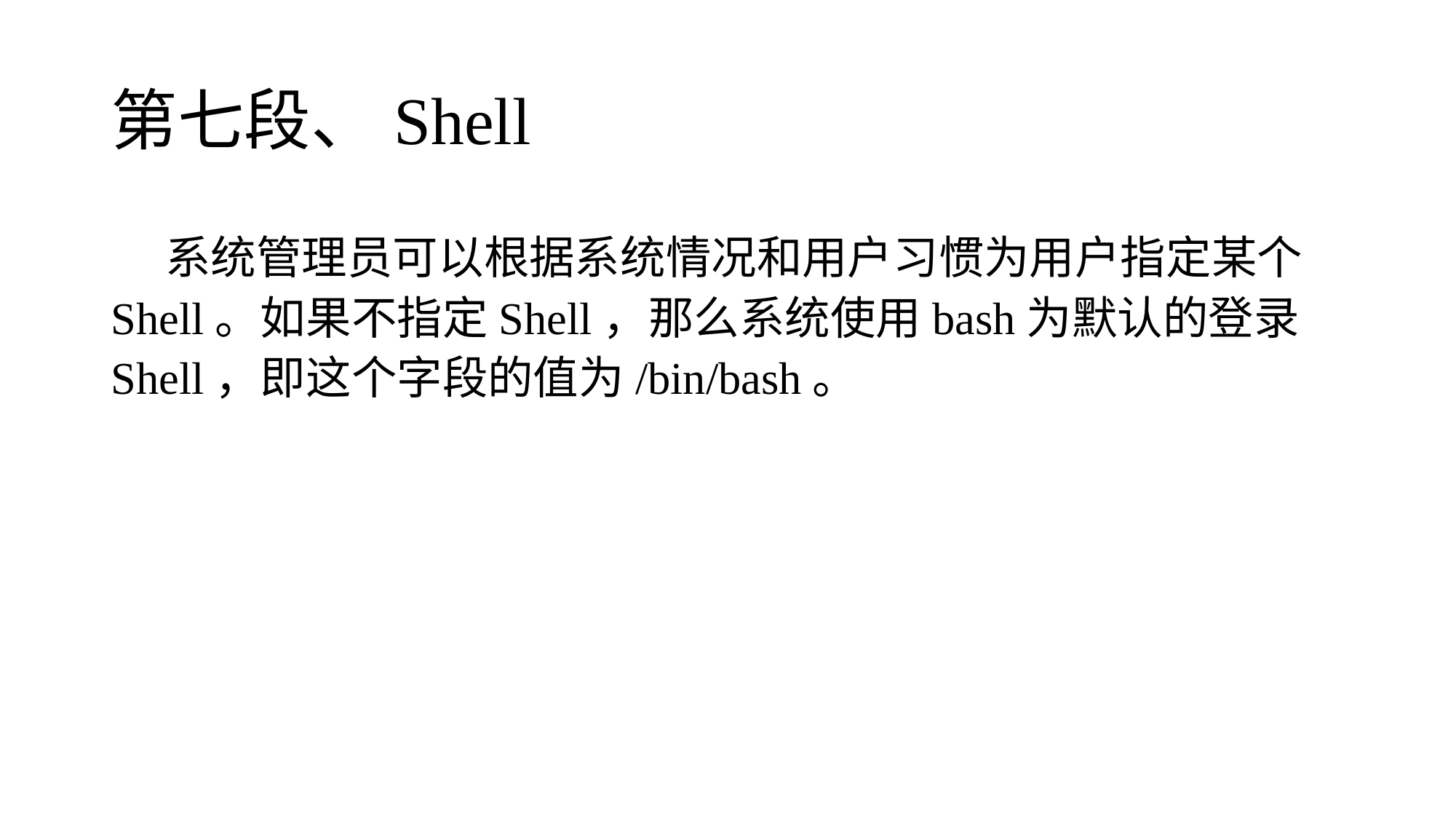

# 第七段、Shell
系统管理员可以根据系统情况和用户习惯为用户指定某个Shell。如果不指定Shell，那么系统使用bash为默认的登录Shell，即这个字段的值为/bin/bash。